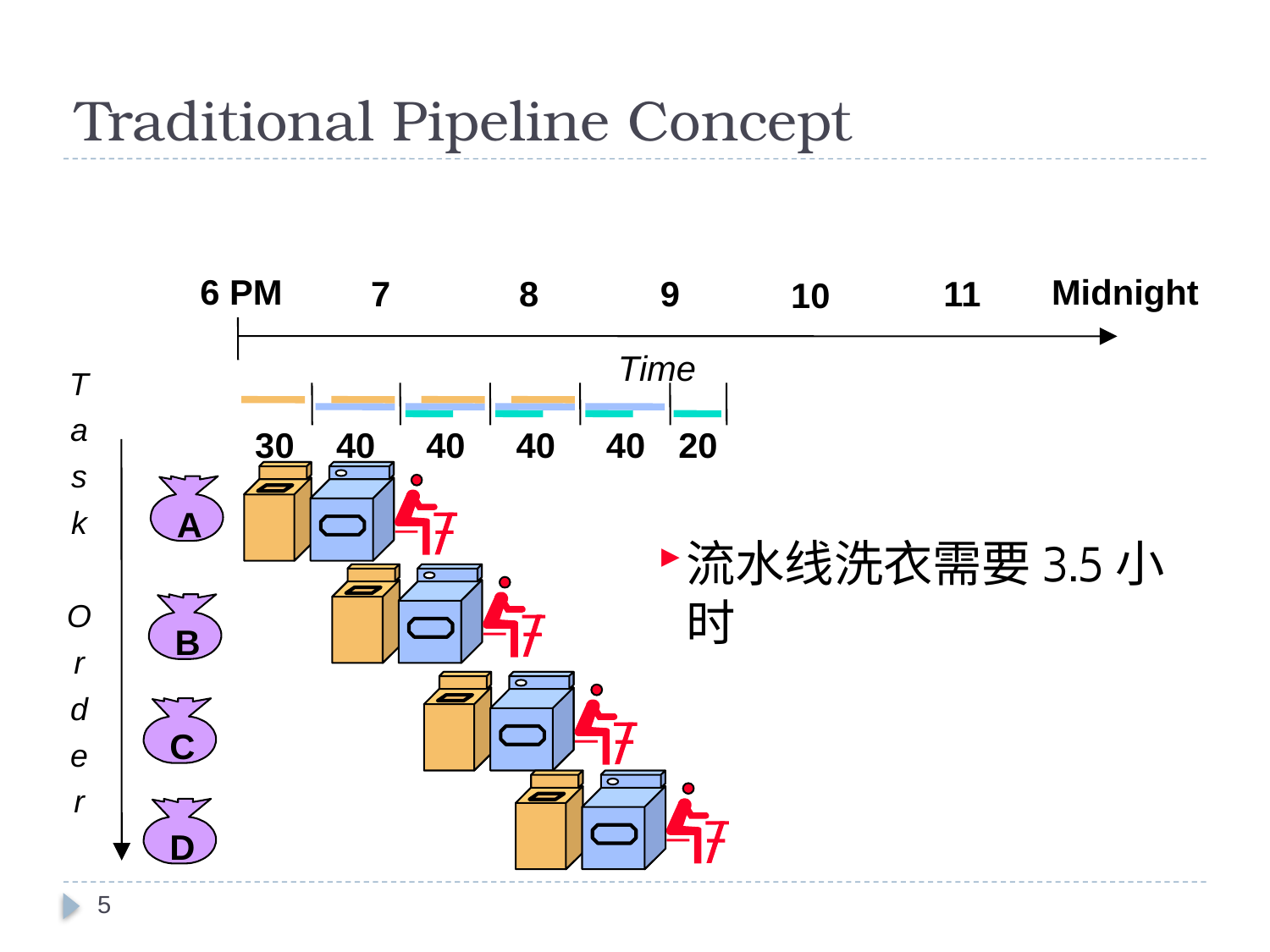

# Traditional Pipeline Concept
6 PM
Midnight
7
8
9
11
10

Time

T
a
s
k

O
r
d
e
r

40

40

40

30
40
20

A
流水线洗衣需要3.5小时

B

C

D
5